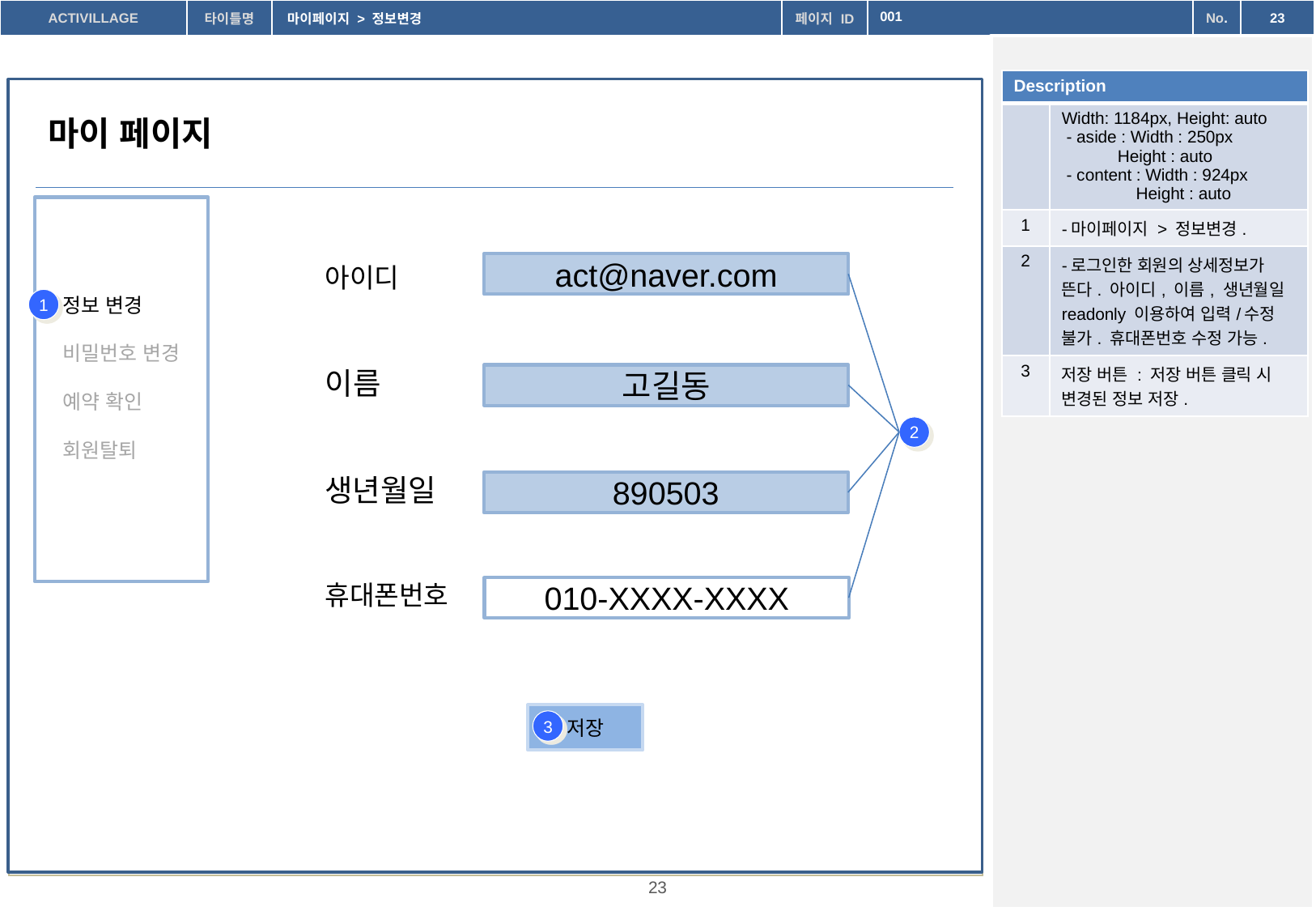

001
마이페이지 > 정보변경
| Description |  |
| --- | --- |
|  | Width: 1184px, Height: auto - aside : Width : 250px Height : auto - content : Width : 924px Height : auto |
| 1 | -마이페이지 > 정보변경. |
| 2 | -로그인한 회원의 상세정보가 뜬다. 아이디, 이름, 생년월일 readonly 이용하여 입력/수정 불가. 휴대폰번호 수정 가능. |
| 3 | 저장 버튼 : 저장 버튼 클릭 시 변경된 정보 저장. |

마이 페이지
  정보 변경

  비밀번호 변경

  예약 확인

  회원탈퇴

act@naver.com
아이디
1
이름
고길동
2
생년월일
890503
휴대폰번호
010-XXXX-XXXX
저장
3